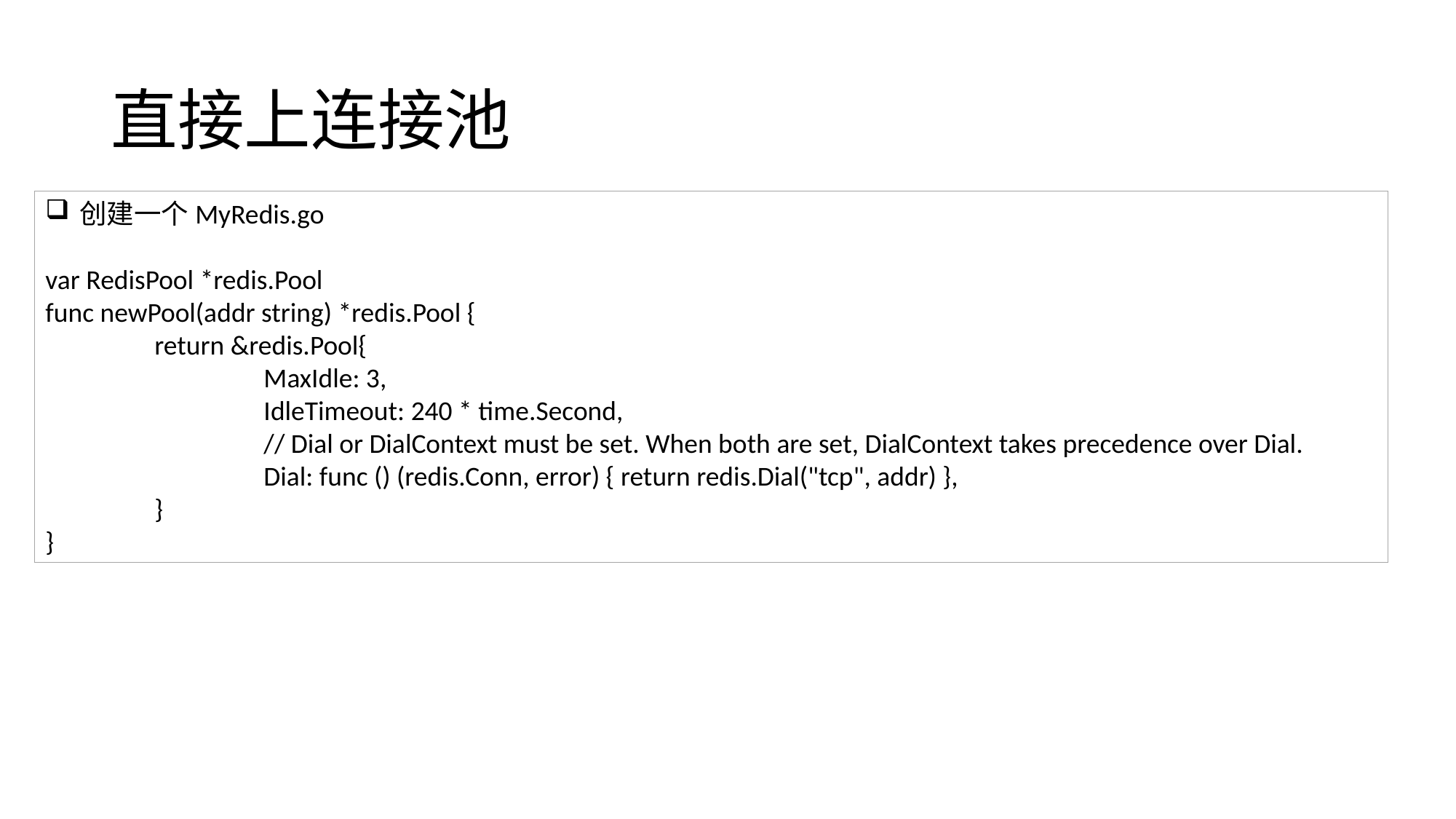

# 直接上连接池
创建一个MyRedis.go

var RedisPool *redis.Pool
func newPool(addr string) *redis.Pool {
	return &redis.Pool{
		MaxIdle: 3,
		IdleTimeout: 240 * time.Second,
		// Dial or DialContext must be set. When both are set, DialContext takes precedence over Dial.
		Dial: func () (redis.Conn, error) { return redis.Dial("tcp", addr) },
	}
}